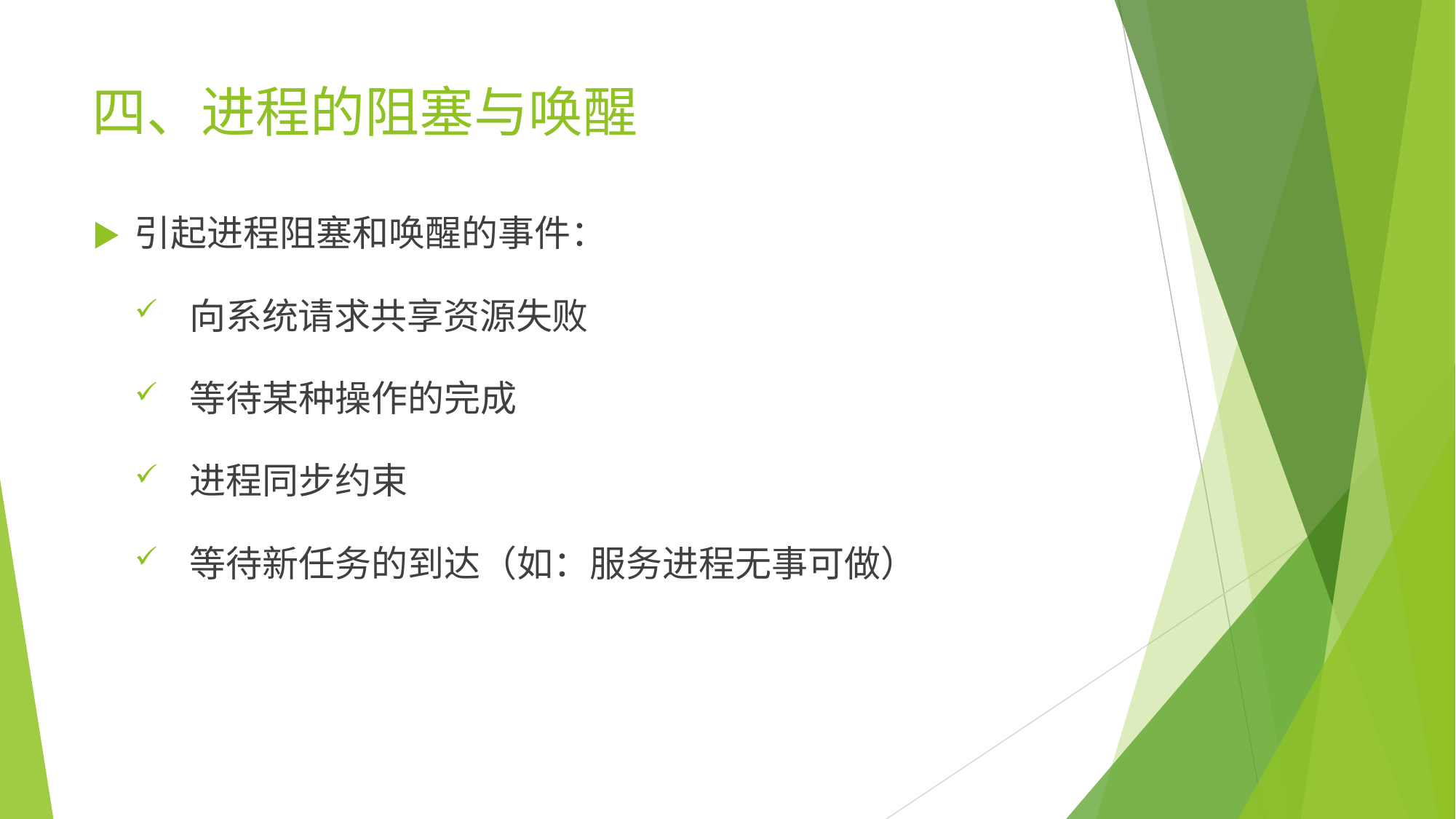

# 四、进程的阻塞与唤醒
▶	引起进程阻塞和唤醒的事件：

向系统请求共享资源失败

等待某种操作的完成

进程同步约束

等待新任务的到达（如：服务进程无事可做）